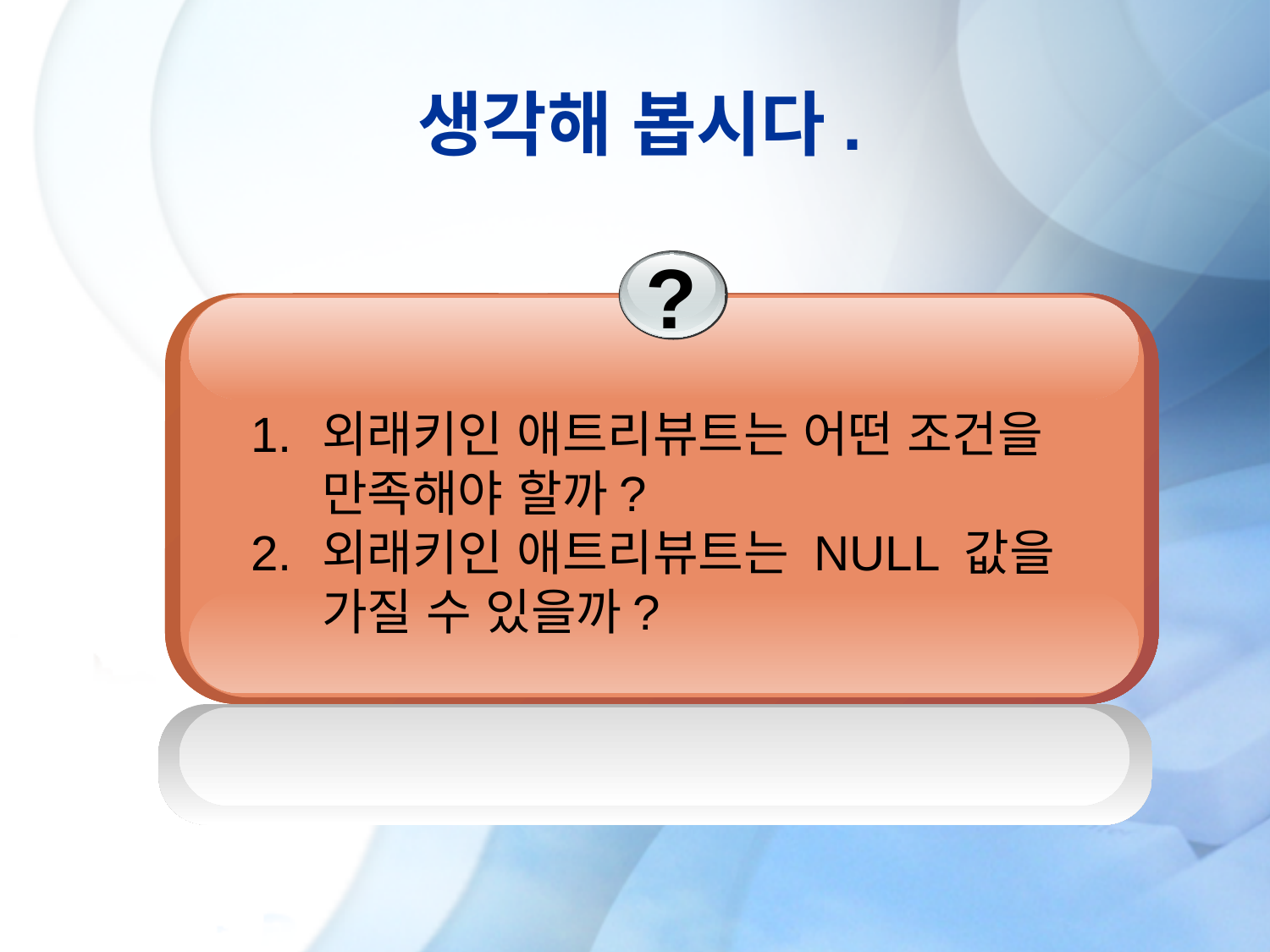

# 생각해 봅시다.
?

외래키인 애트리뷰트는 어떤 조건을 만족해야 할까?
외래키인 애트리뷰트는 NULL 값을 가질 수 있을까?